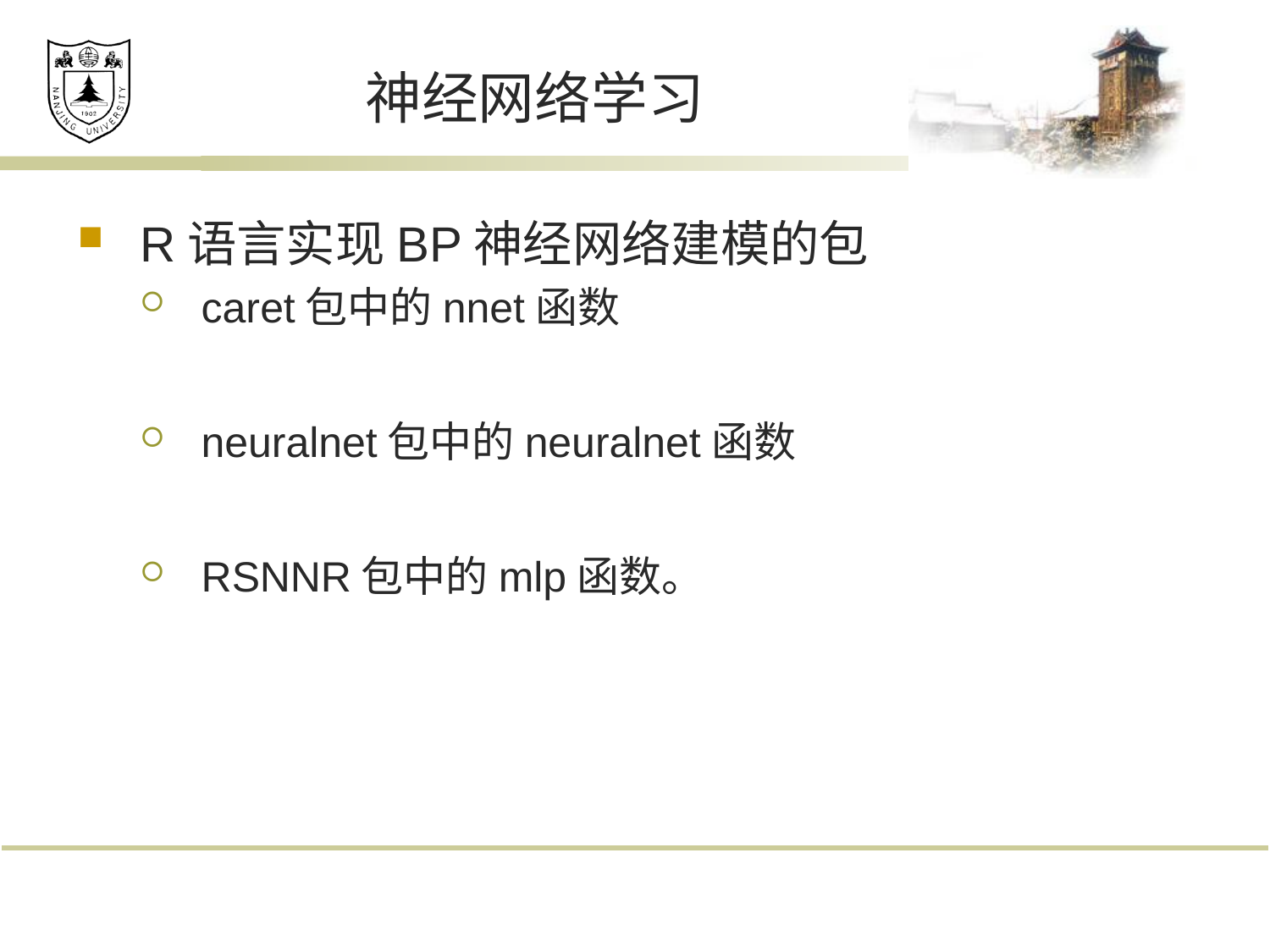

# 神经网络学习
R语言实现BP神经网络建模的包
caret包中的nnet函数

neuralnet包中的neuralnet函数

RSNNR包中的mlp函数。